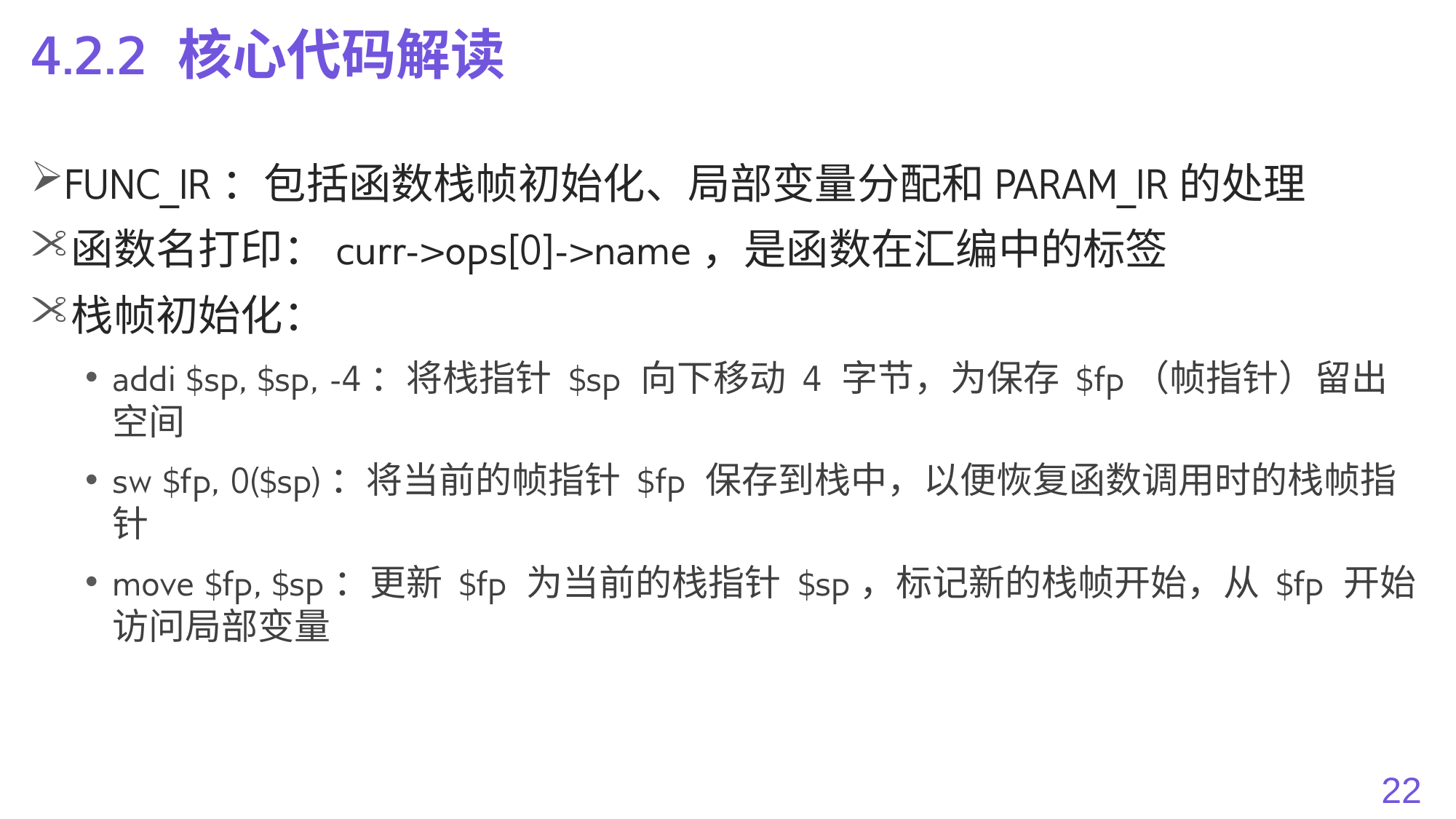

# 4.2.2 核心代码解读
FUNC_IR：包括函数栈帧初始化、局部变量分配和PARAM_IR的处理
函数名打印：curr->ops[0]->name，是函数在汇编中的标签
栈帧初始化：
addi $sp, $sp, -4：将栈指针 $sp 向下移动 4 字节，为保存 $fp（帧指针）留出空间
sw $fp, 0($sp)：将当前的帧指针 $fp 保存到栈中，以便恢复函数调用时的栈帧指针
move $fp, $sp：更新 $fp 为当前的栈指针 $sp，标记新的栈帧开始，从 $fp 开始访问局部变量

22